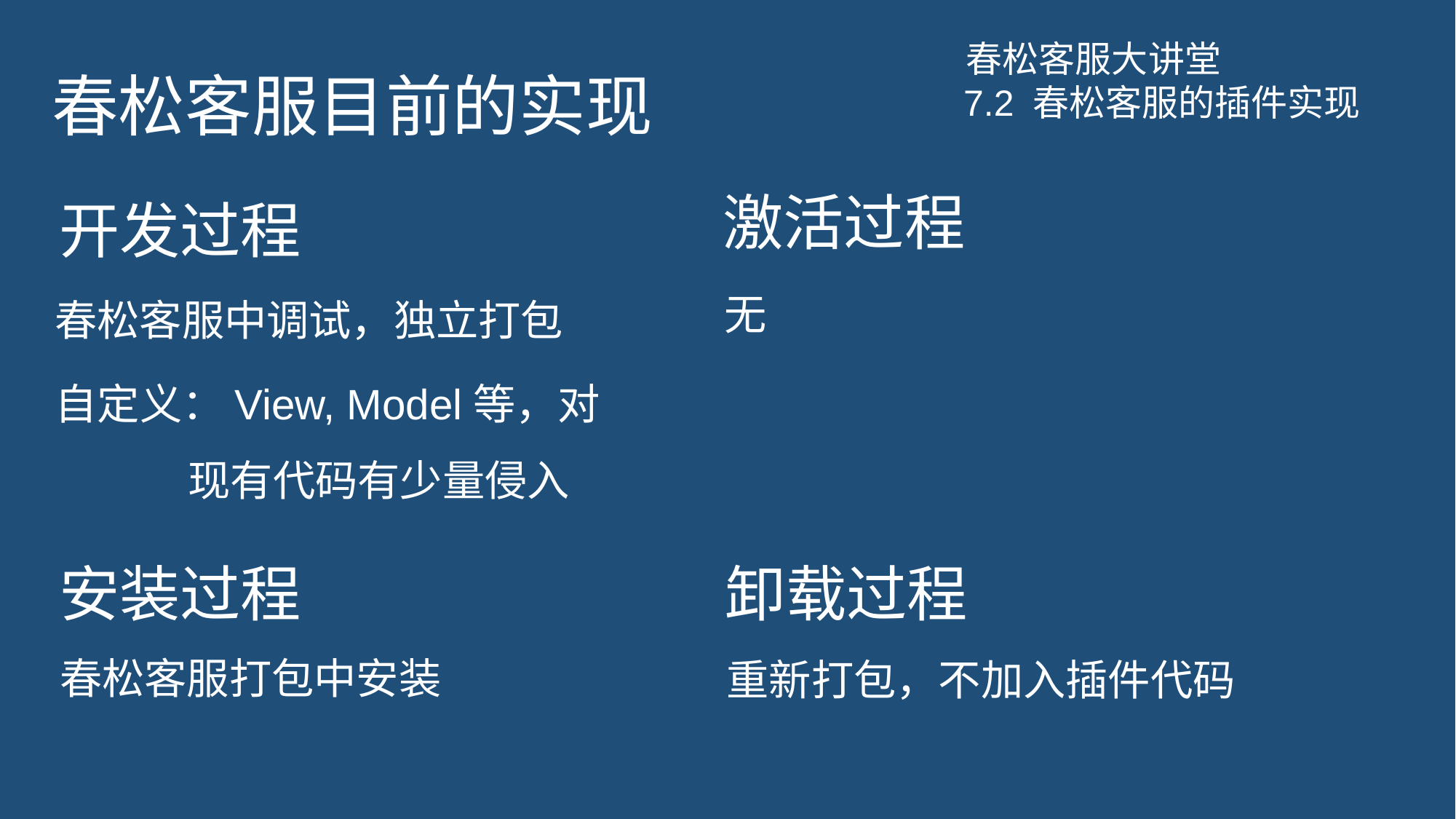

# 春松客服目前的实现
春松客服大讲堂
7.2 春松客服的插件实现
激活过程
开发过程
无
春松客服中调试，独立打包
自定义：View, Model等，对
             现有代码有少量侵入
安装过程
卸载过程
春松客服打包中安装
重新打包，不加入插件代码